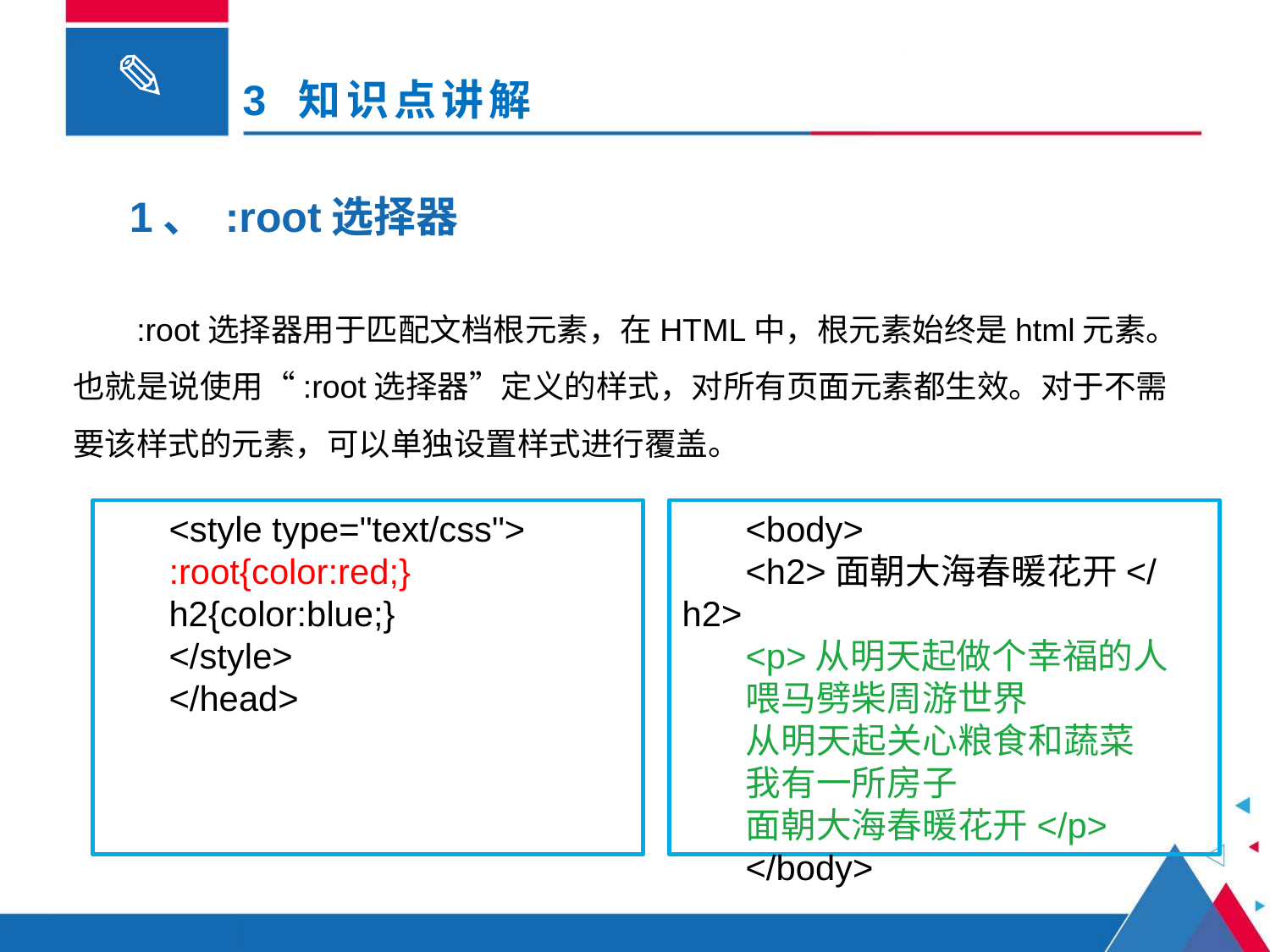

# 3 知识点讲解
1、 :root选择器
:root选择器用于匹配文档根元素，在HTML中，根元素始终是html元素。也就是说使用“:root选择器”定义的样式，对所有页面元素都生效。对于不需要该样式的元素，可以单独设置样式进行覆盖。
<style type="text/css">
:root{color:red;}
h2{color:blue;}
</style>
</head>
<body>
<h2>面朝大海春暖花开</h2>
<p>从明天起做个幸福的人
喂马劈柴周游世界
从明天起关心粮食和蔬菜
我有一所房子
面朝大海春暖花开</p>
</body>